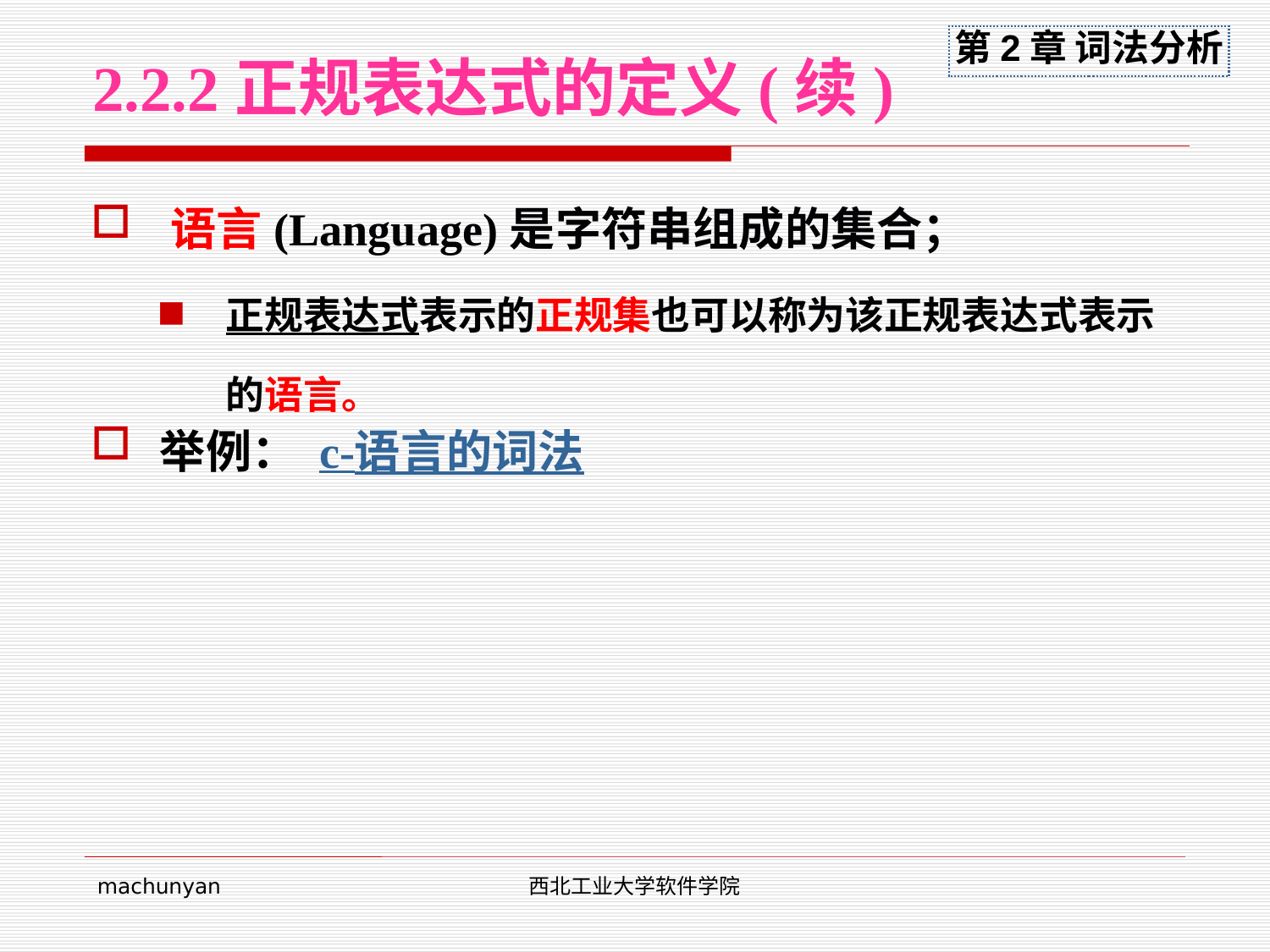

# 2.2.2正规表达式的定义(续)
语言(Language)是字符串组成的集合；
正规表达式表示的正规集也可以称为该正规表达式表示的语言。
举例： c-语言的词法
machunyan

西北工业大学软件学院
27